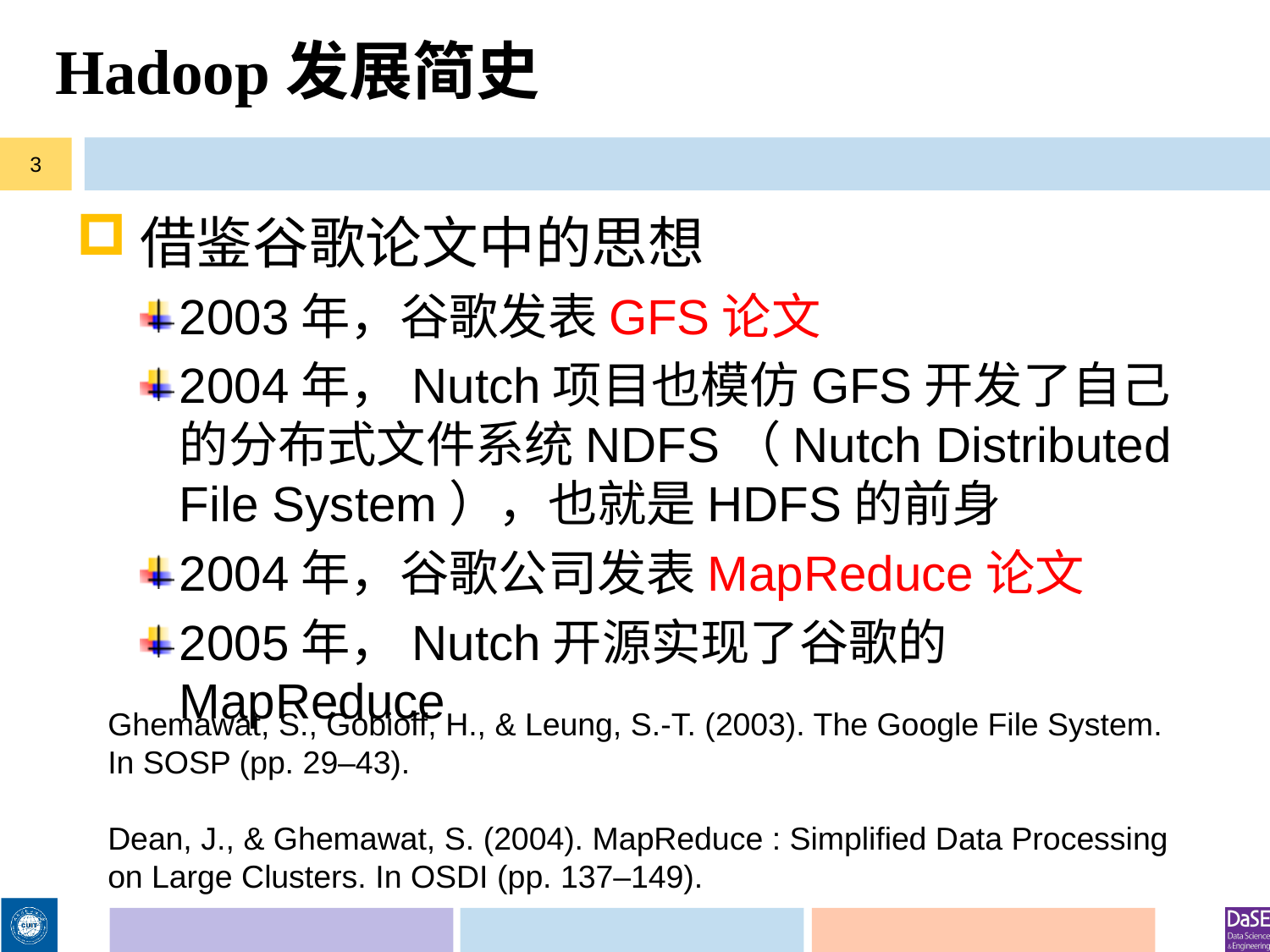

# Hadoop发展简史
3
借鉴谷歌论文中的思想
2003年，谷歌发表GFS论文
2004年，Nutch项目也模仿GFS开发了自己的分布式文件系统NDFS（Nutch Distributed File System），也就是HDFS的前身
2004年，谷歌公司发表MapReduce论文
2005年，Nutch开源实现了谷歌的MapReduce

Ghemawat, S., Gobioff, H., & Leung, S.-T. (2003). The Google File System. In SOSP (pp. 29–43).

Dean, J., & Ghemawat, S. (2004). MapReduce : Simplified Data Processing on Large Clusters. In OSDI (pp. 137–149).